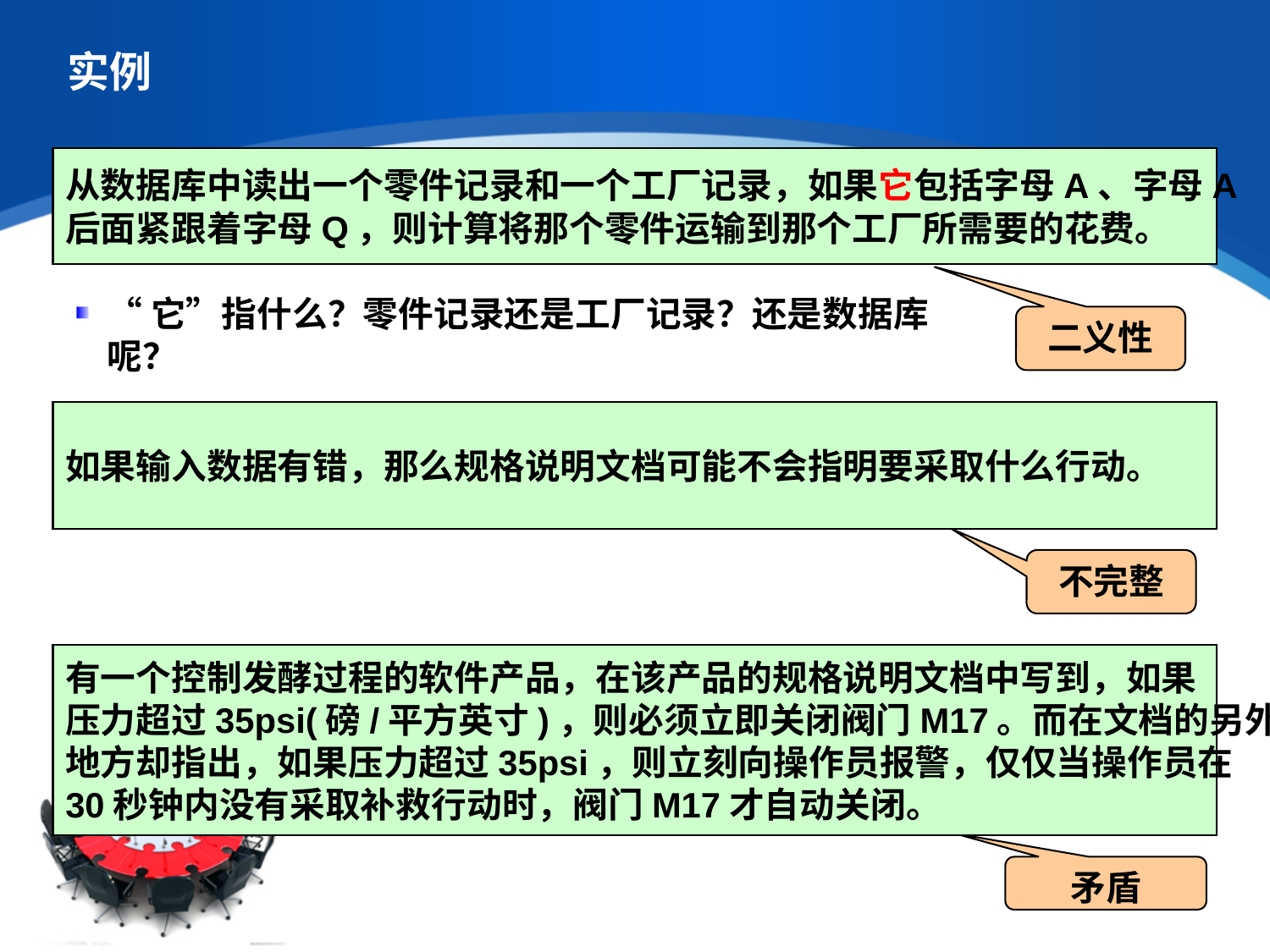

# 实例
从数据库中读出一个零件记录和一个工厂记录，如果它包括字母A、字母A
后面紧跟着字母Q，则计算将那个零件运输到那个工厂所需要的花费。

“它”指什么？零件记录还是工厂记录？还是数据库呢？
二义性
如果输入数据有错，那么规格说明文档可能不会指明要采取什么行动。
不完整
有一个控制发酵过程的软件产品，在该产品的规格说明文档中写到，如果
压力超过35psi(磅/平方英寸)，则必须立即关闭阀门M17。而在文档的另外
地方却指出，如果压力超过35psi，则立刻向操作员报警，仅仅当操作员在
30秒钟内没有采取补救行动时，阀门M17才自动关闭。
矛盾